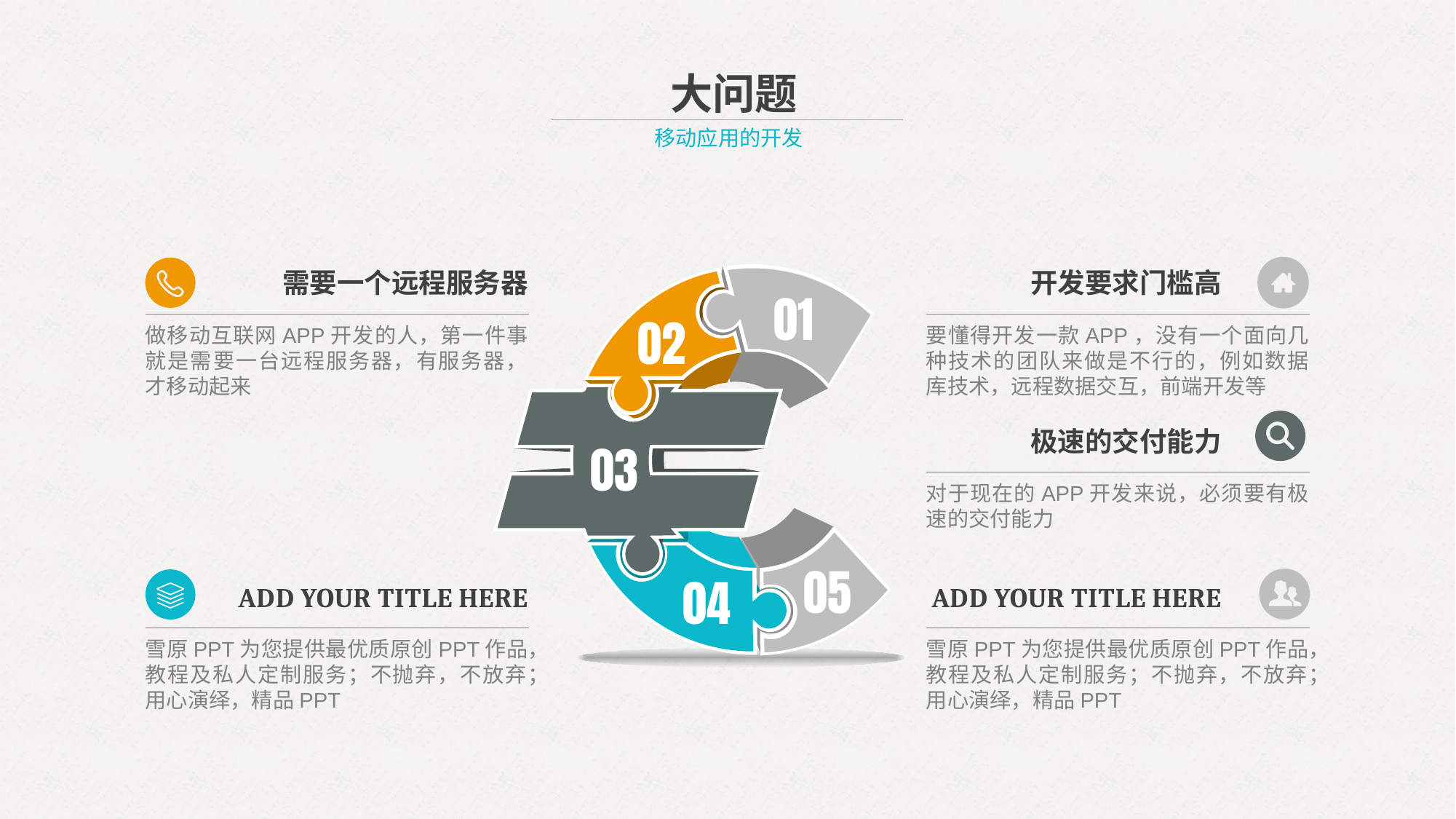

大问题
移动应用的开发

01
02
03

05
04

需要一个远程服务器
开发要求门槛高
做移动互联网APP开发的人，第一件事就是需要一台远程服务器，有服务器，才移动起来
要懂得开发一款APP，没有一个面向几种技术的团队来做是不行的，例如数据库技术，远程数据交互，前端开发等

极速的交付能力
对于现在的APP开发来说，必须要有极速的交付能力

ADD YOUR TITLE HERE
ADD YOUR TITLE HERE
雪原PPT为您提供最优质原创PPT作品，教程及私人定制服务；不抛弃，不放弃；用心演绎，精品PPT
雪原PPT为您提供最优质原创PPT作品，教程及私人定制服务；不抛弃，不放弃；用心演绎，精品PPT